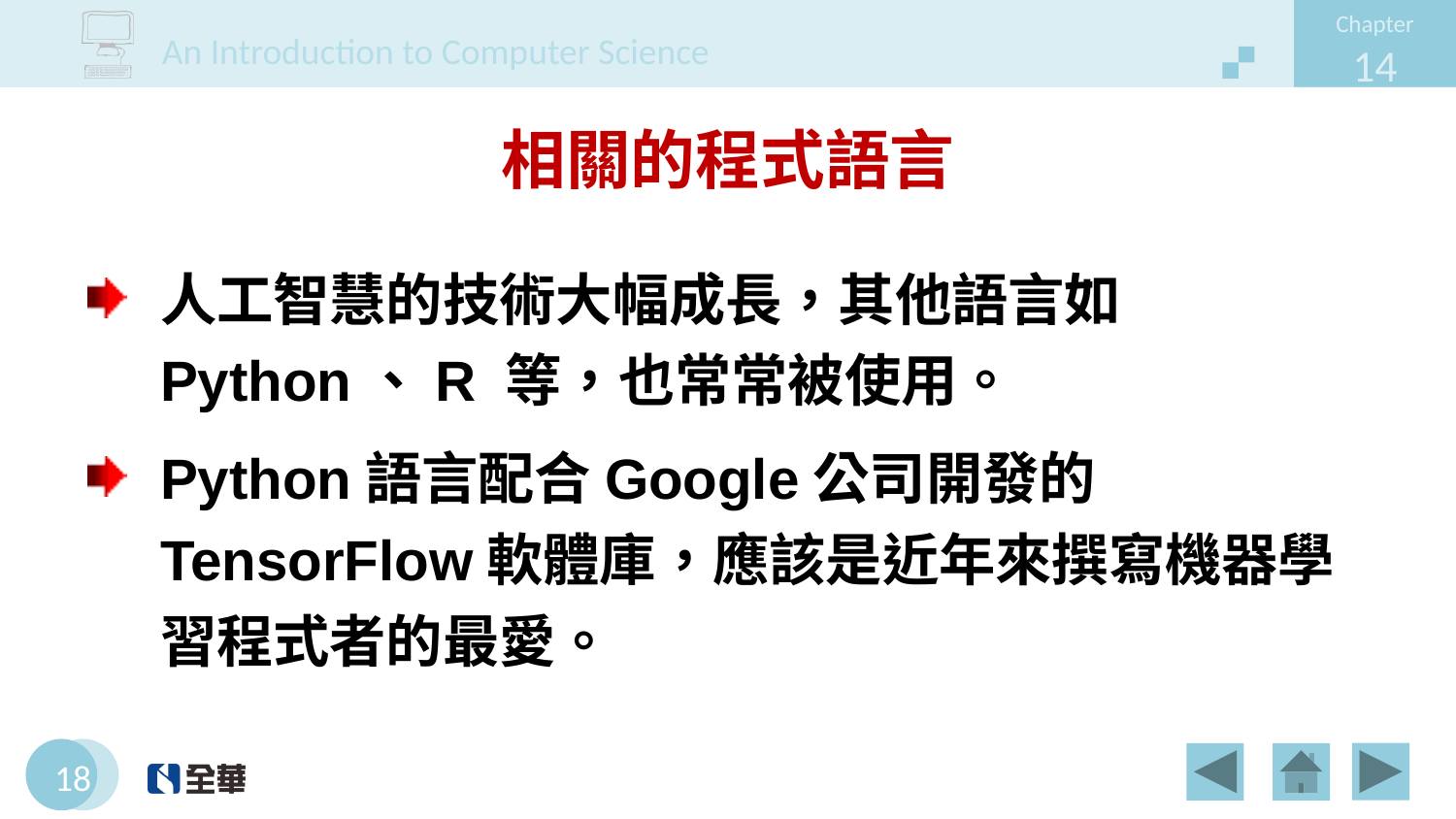

# 相關的程式語言
人工智慧的技術大幅成長，其他語言如Python、R 等，也常常被使用。
Python語言配合Google公司開發的TensorFlow軟體庫，應該是近年來撰寫機器學習程式者的最愛。